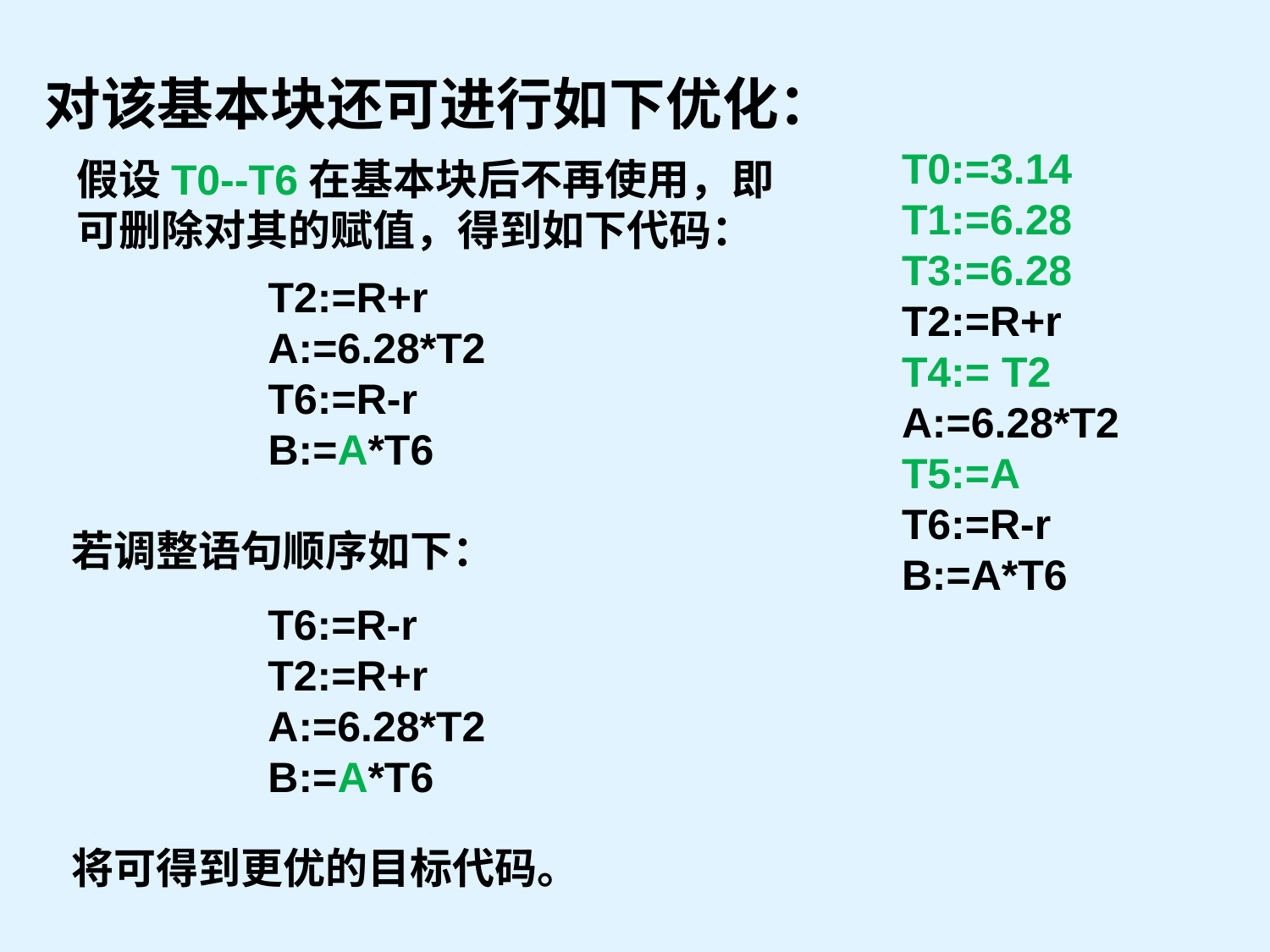

对该基本块还可进行如下优化：
	T0:=3.14
	T1:=6.28
	T3:=6.28
	T2:=R+r
	T4:= T2
	A:=6.28*T2
	T5:=A
	T6:=R-r
	B:=A*T6
假设T0--T6在基本块后不再使用，即可删除对其的赋值，得到如下代码：
	T2:=R+r
	A:=6.28*T2
	T6:=R-r
	B:=A*T6
 若调整语句顺序如下：
T6:=R-r
T2:=R+r
A:=6.28*T2
B:=A*T6
 将可得到更优的目标代码。